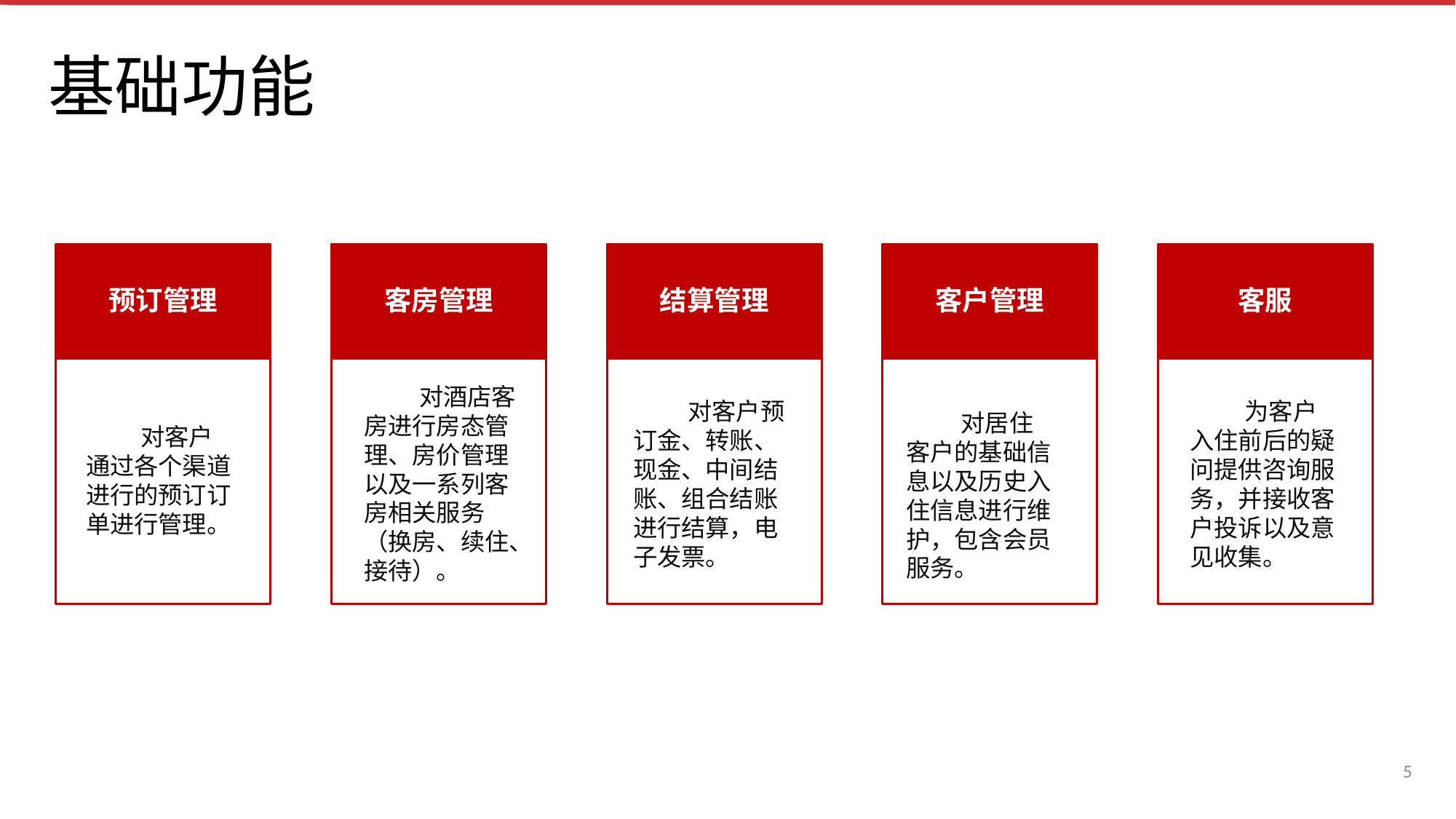

基础功能

预订管理
         对客户通过各个渠道进行的预订订单进行管理。

客房管理
         对酒店客房进行房态管理、房价管理以及一系列客房相关服务（换房、续住、接待）。

结算管理
         对客户预订金、转账、现金、中间结账、组合结账进行结算，电子发票。

客户管理
         对居住客户的基础信息以及历史入住信息进行维护，包含会员服务。

客服
         为客户入住前后的疑问提供咨询服务，并接收客户投诉以及意见收集。
5